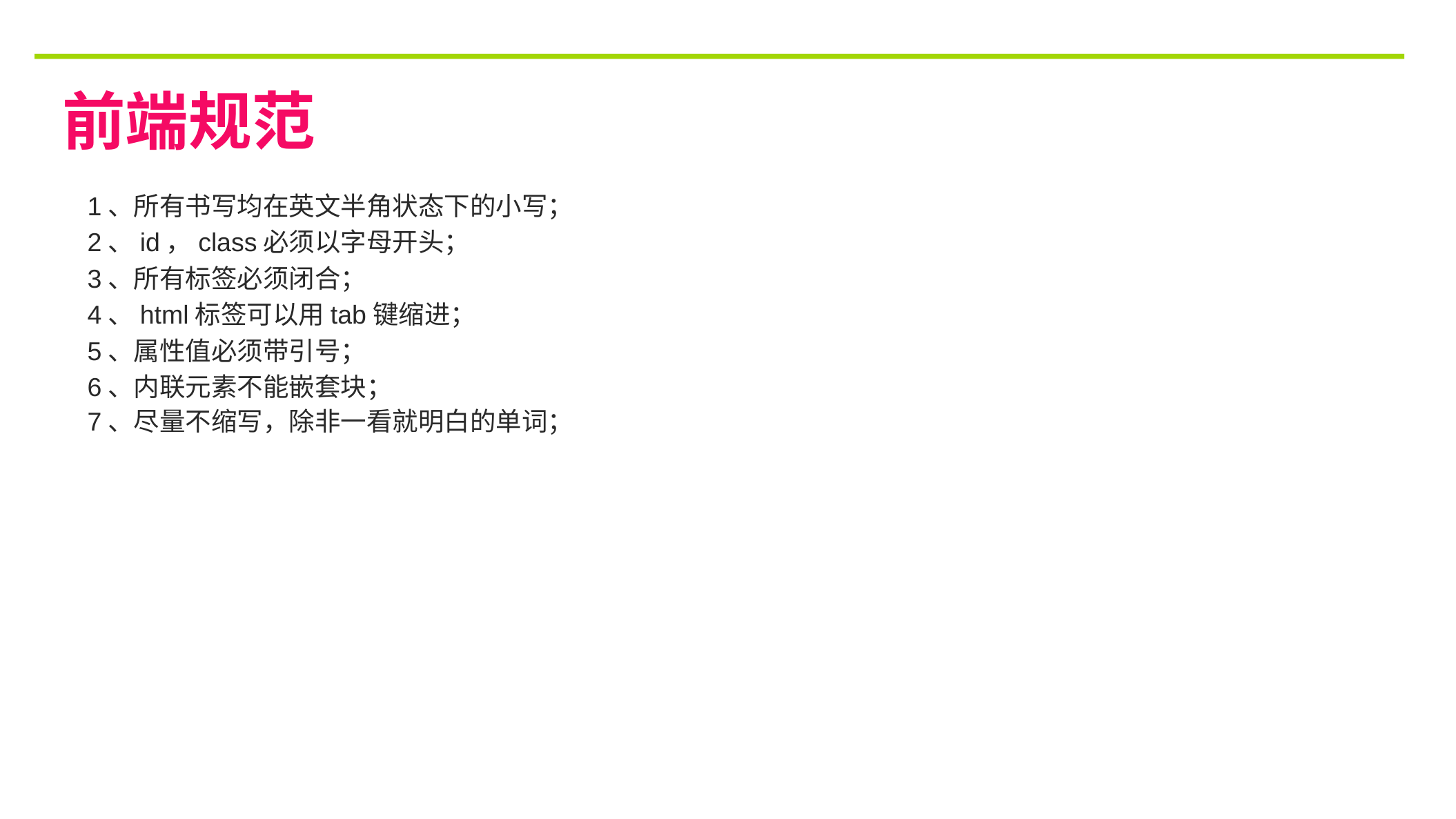

前端规范
1、所有书写均在英文半角状态下的小写；
2、id，class必须以字母开头；
3、所有标签必须闭合；
4、html标签可以用tab键缩进；
5、属性值必须带引号；
6、内联元素不能嵌套块；
7、尽量不缩写，除非一看就明白的单词；